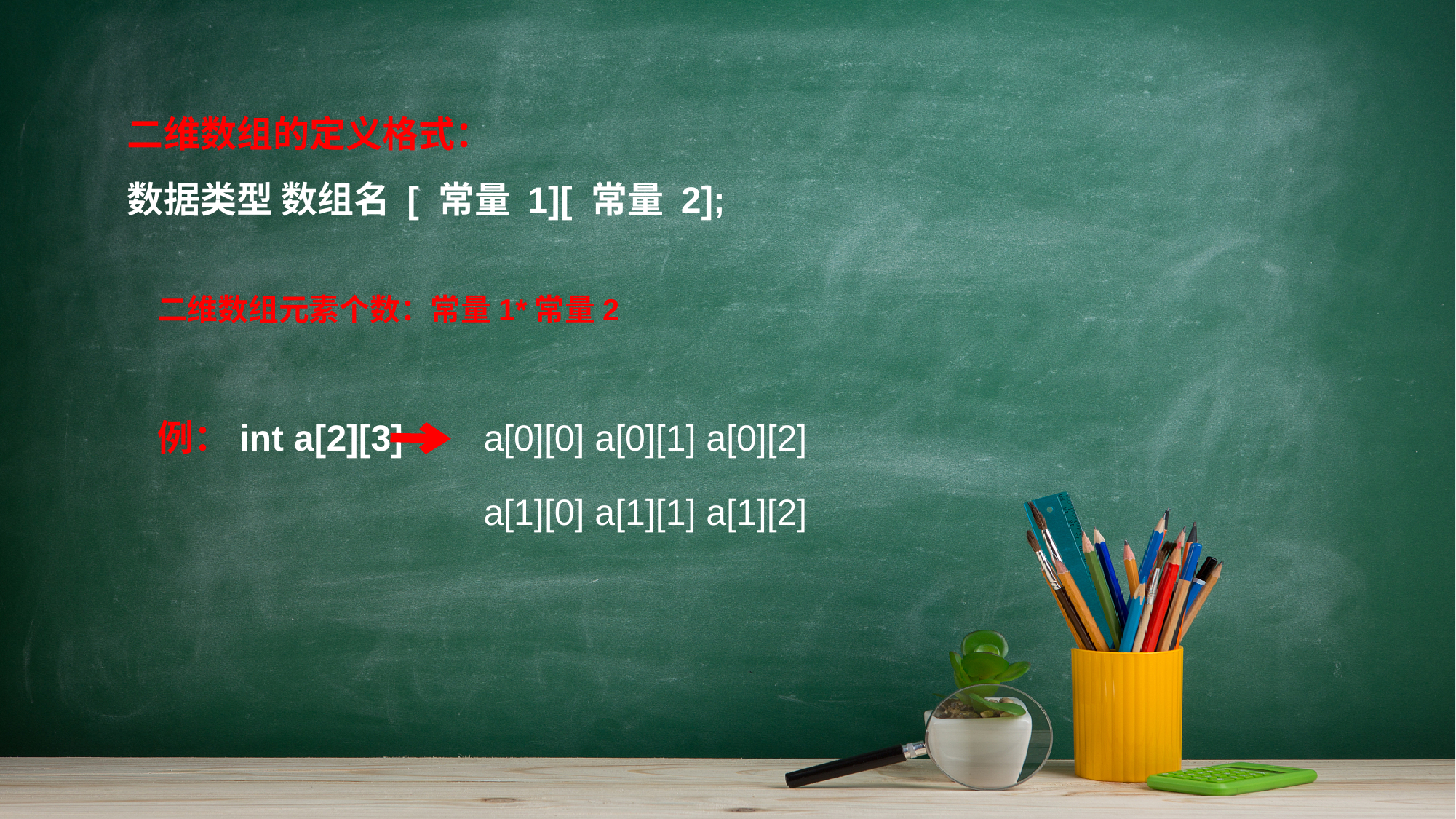

二维数组的定义格式：
数据类型 数组名 [ 常量 1][ 常量 2];

二维数组元素个数：常量1*常量2
a[0][0] a[0][1] a[0][2]
a[1][0] a[1][1] a[1][2]

例：int a[2][3]